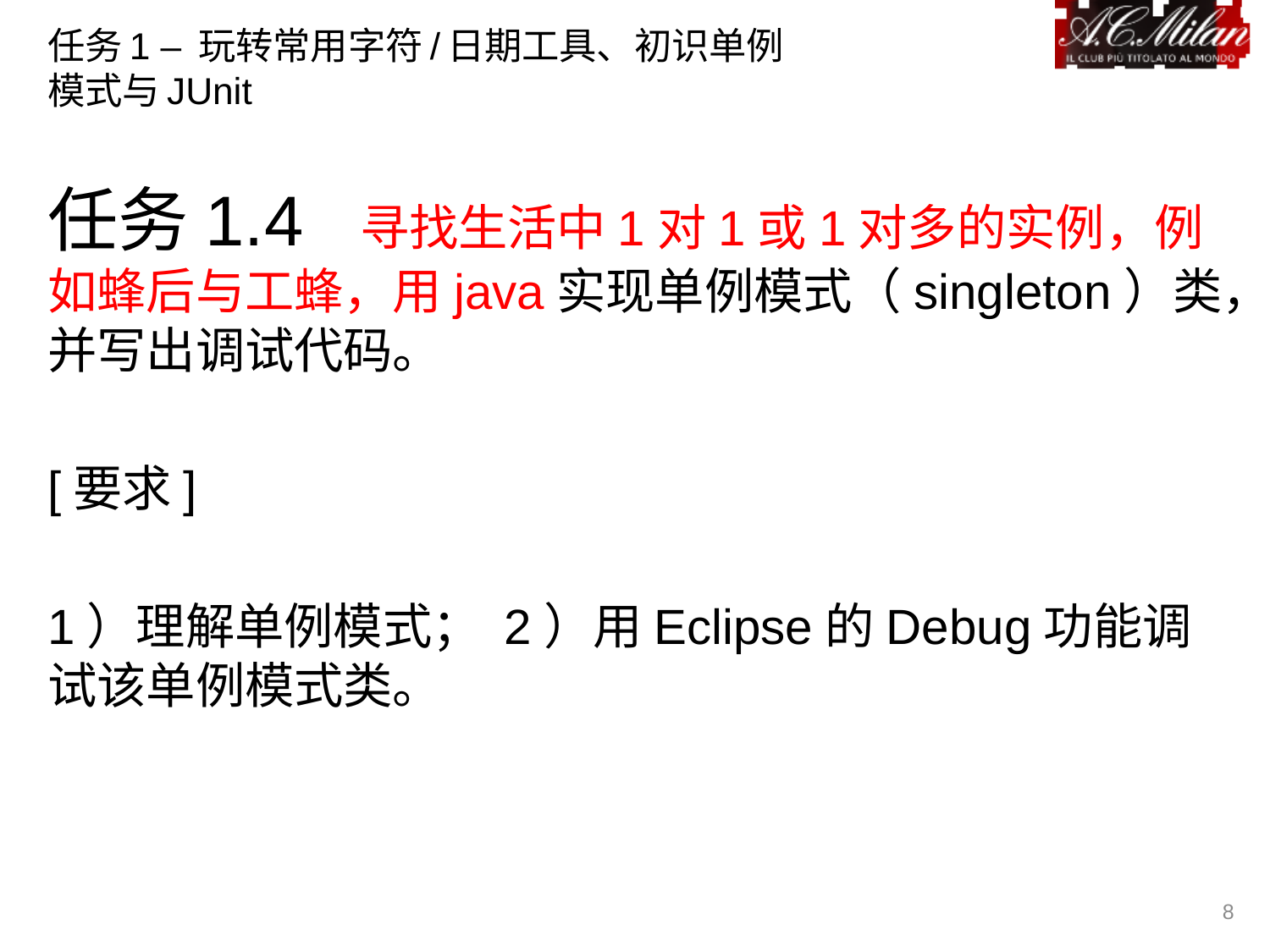

# 任务1 – 玩转常用字符/日期工具、初识单例模式与JUnit
任务1.4  寻找生活中1对1或1对多的实例，例如蜂后与工蜂，用java实现单例模式（singleton）类，并写出调试代码。

[要求]

1）理解单例模式； 2）用Eclipse的Debug功能调试该单例模式类。
8